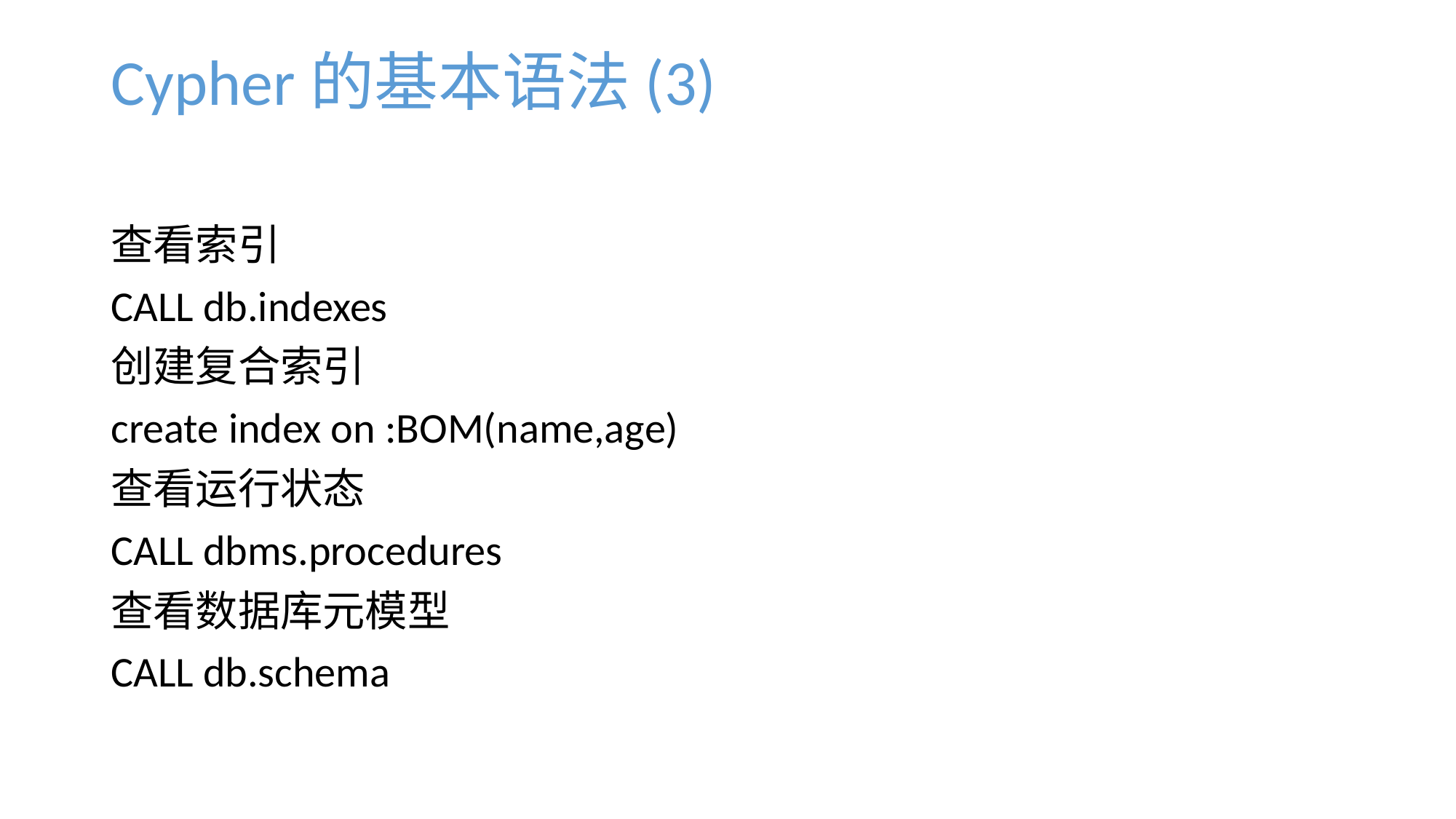

# Cypher的基本语法(3)
查看索引
CALL db.indexes
创建复合索引
create index on :BOM(name,age)
查看运行状态
CALL dbms.procedures
查看数据库元模型
CALL db.schema